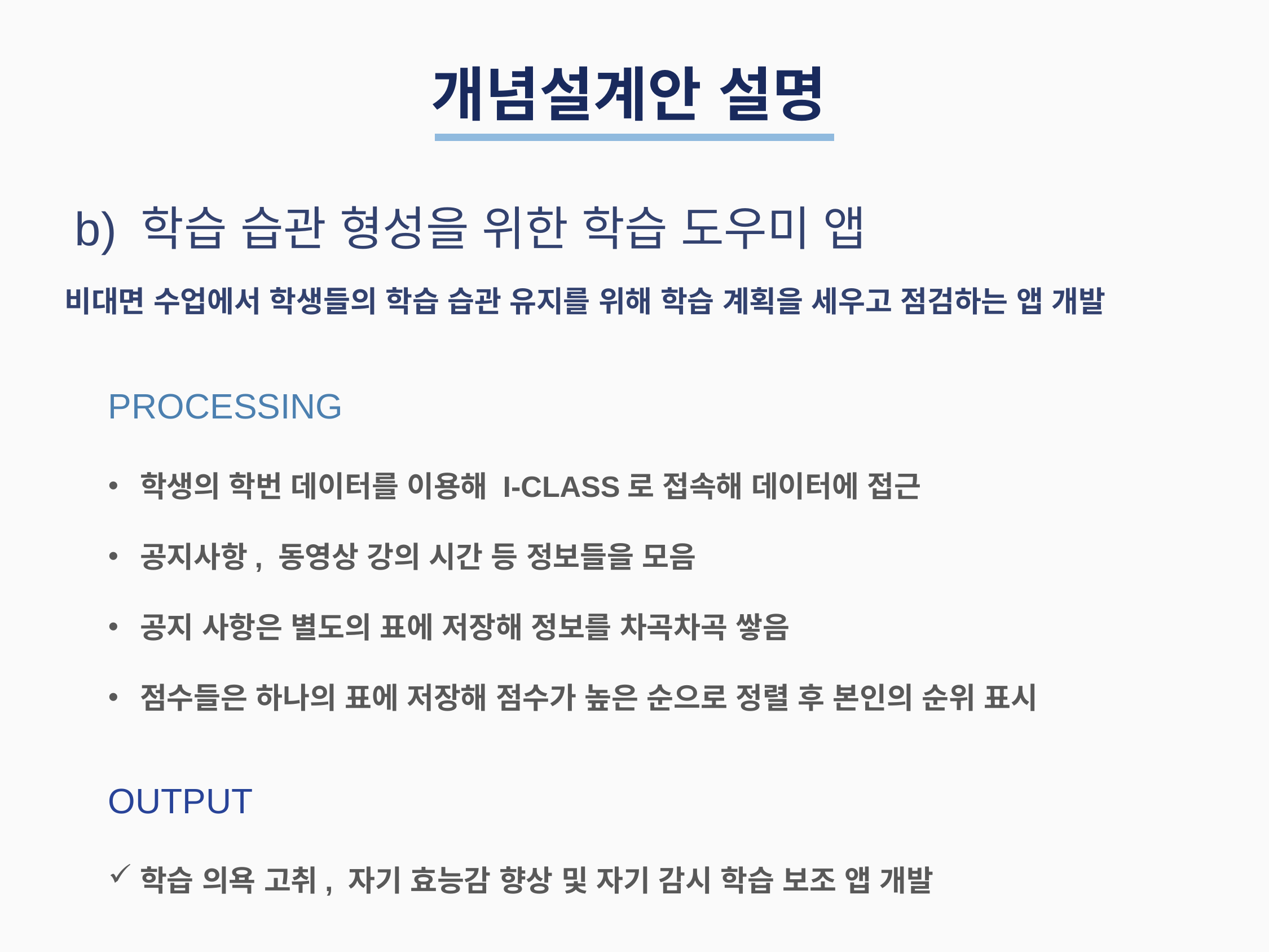

개념설계안 설명
b) 학습 습관 형성을 위한 학습 도우미 앱
비대면 수업에서 학생들의 학습 습관 유지를 위해 학습 계획을 세우고 점검하는 앱 개발
PROCESSING
OUTPUT
학습 의욕 고취, 자기 효능감 향상 및 자기 감시 학습 보조 앱 개발
학생의 학번 데이터를 이용해 I-CLASS로 접속해 데이터에 접근
공지사항, 동영상 강의 시간 등 정보들을 모음
공지 사항은 별도의 표에 저장해 정보를 차곡차곡 쌓음
점수들은 하나의 표에 저장해 점수가 높은 순으로 정렬 후 본인의 순위 표시